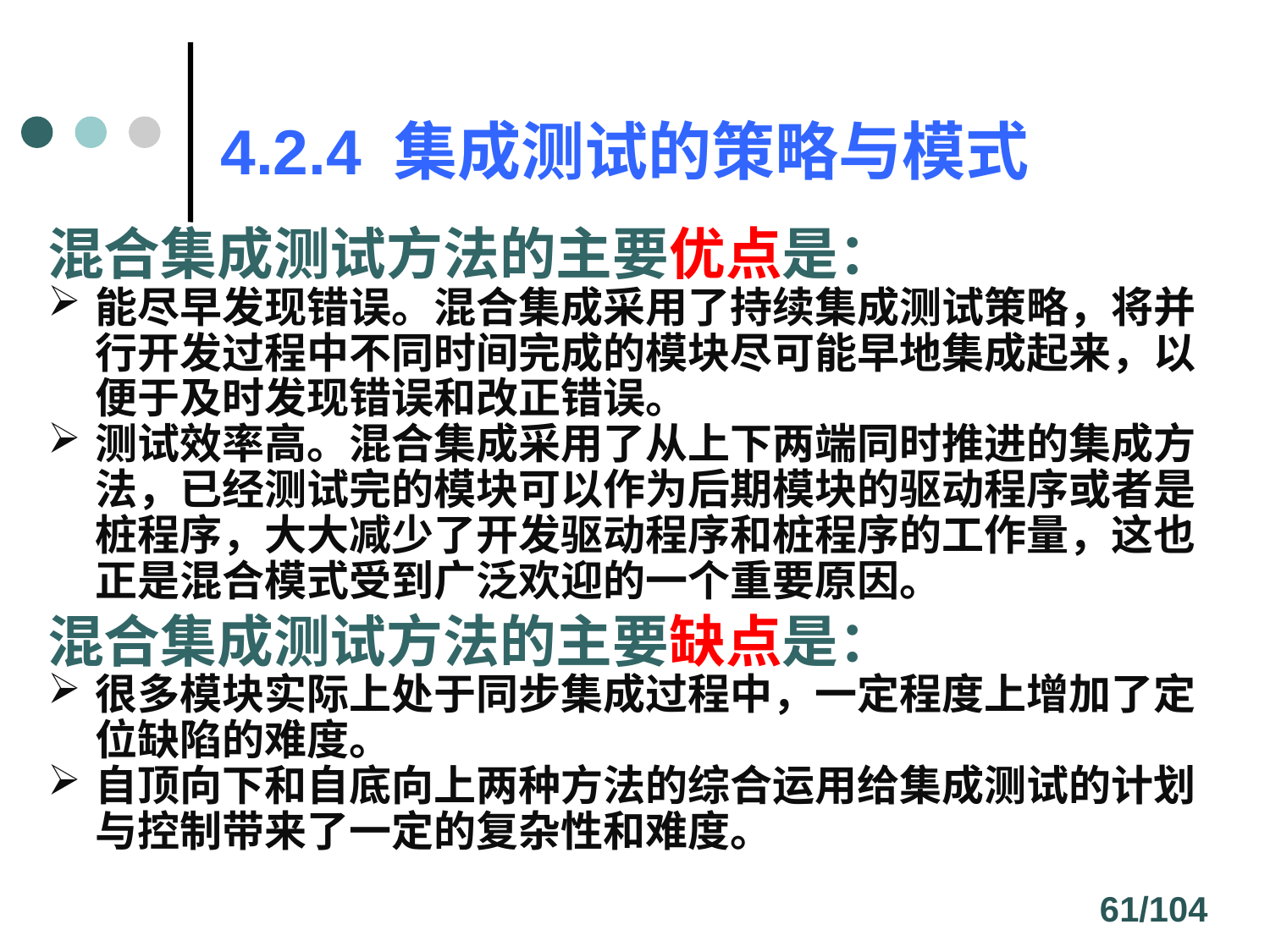

# 4.2.4 集成测试的策略与模式
混合集成测试方法的主要优点是：
能尽早发现错误。混合集成采用了持续集成测试策略，将并行开发过程中不同时间完成的模块尽可能早地集成起来，以便于及时发现错误和改正错误。
测试效率高。混合集成采用了从上下两端同时推进的集成方法，已经测试完的模块可以作为后期模块的驱动程序或者是桩程序，大大减少了开发驱动程序和桩程序的工作量，这也正是混合模式受到广泛欢迎的一个重要原因。
混合集成测试方法的主要缺点是：
很多模块实际上处于同步集成过程中，一定程度上增加了定位缺陷的难度。
自顶向下和自底向上两种方法的综合运用给集成测试的计划与控制带来了一定的复杂性和难度。
61/104